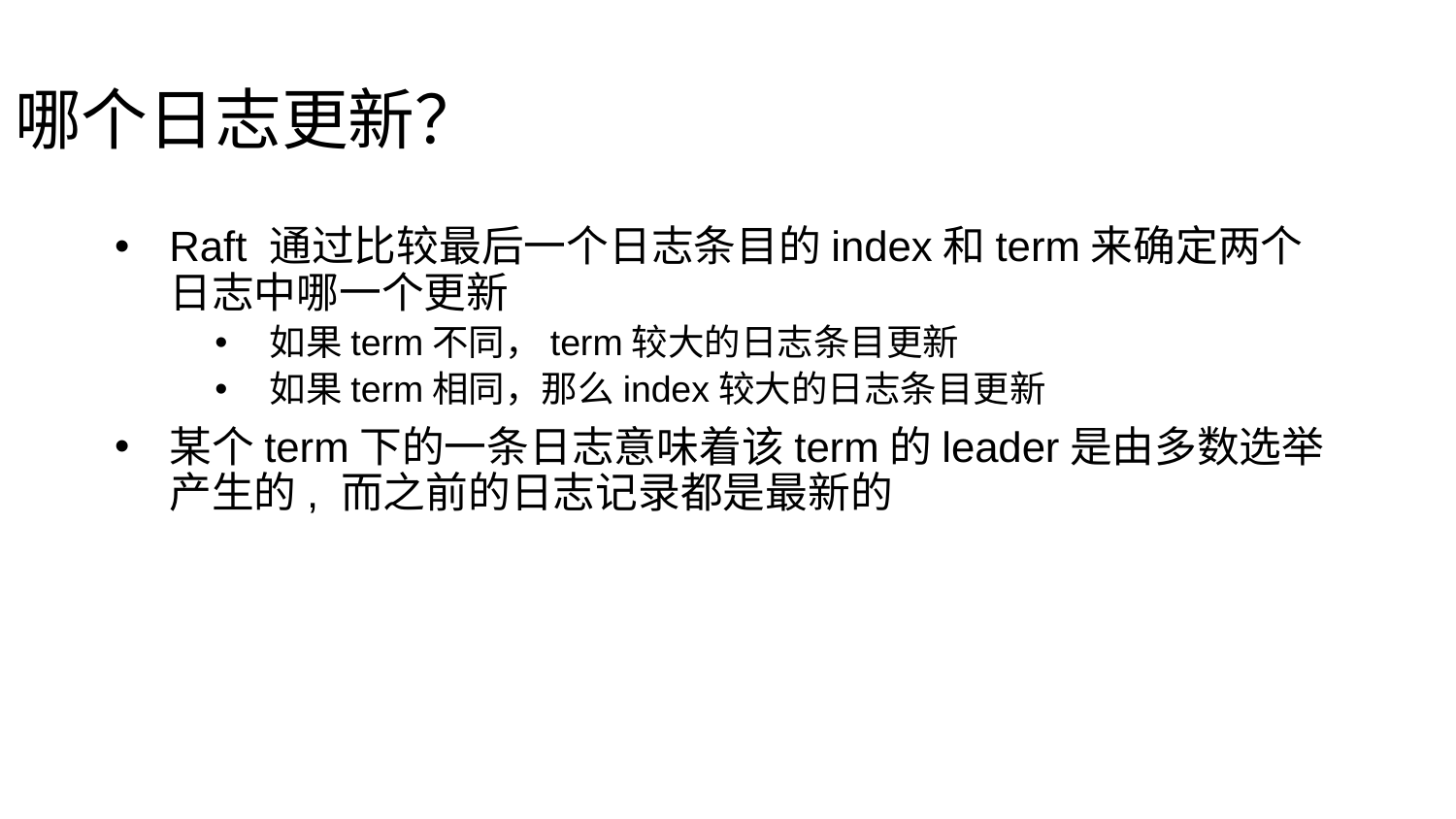

# 哪个日志更新？
Raft 通过比较最后一个日志条目的index和term来确定两个日志中哪一个更新
如果term不同，term较大的日志条目更新
如果term相同，那么index较大的日志条目更新
某个term下的一条日志意味着该term的leader是由多数选举产生的, 而之前的日志记录都是最新的